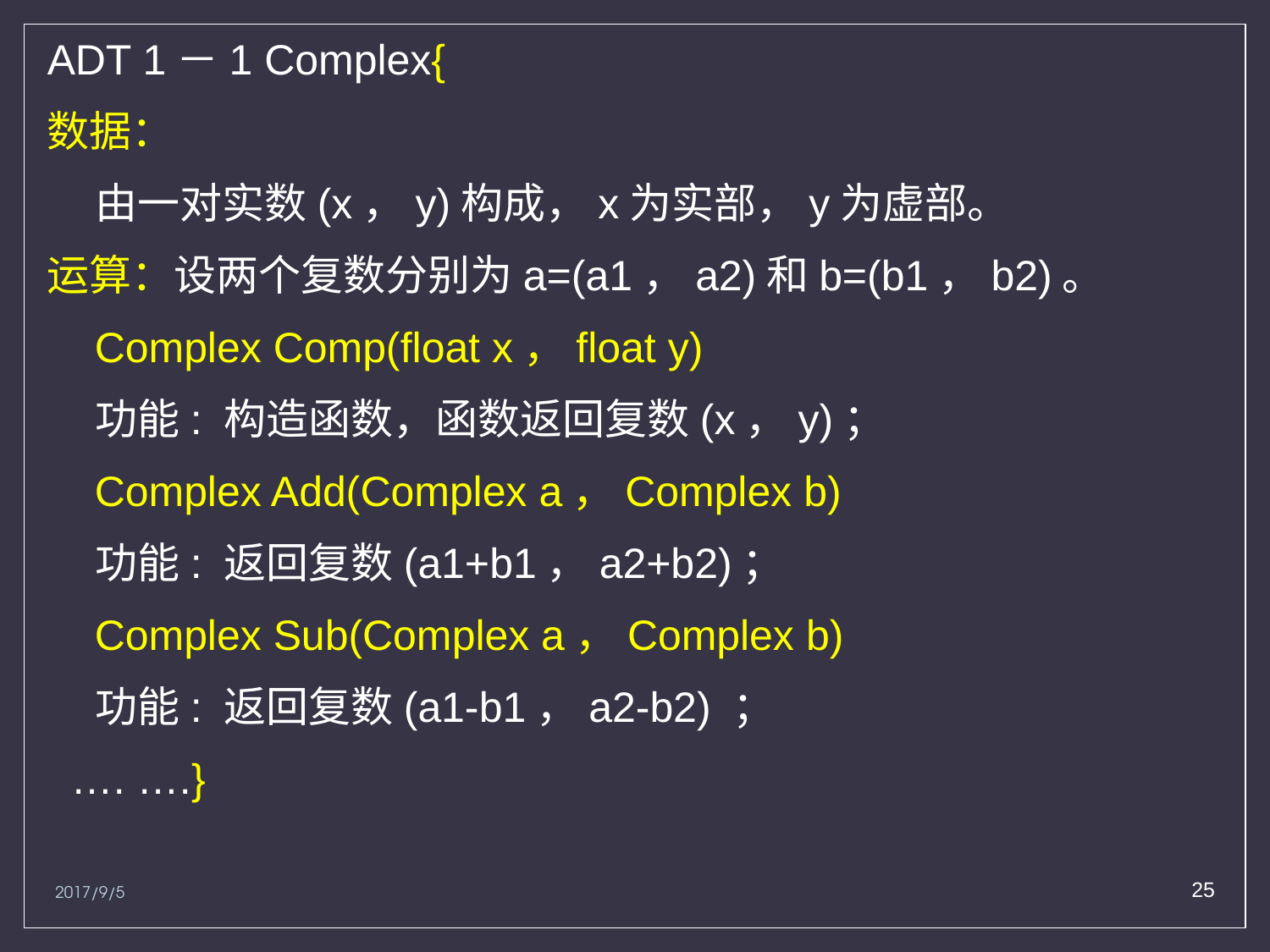

ADT 1－1 Complex{
数据：
    由一对实数(x，y)构成，x为实部，y为虚部。
运算：设两个复数分别为a=(a1，a2)和b=(b1，b2)。
    Complex Comp(float x，float y)
    功能: 构造函数，函数返回复数(x，y)；
    Complex Add(Complex a，Complex b)
    功能: 返回复数(a1+b1，a2+b2)；
    Complex Sub(Complex a，Complex b)
    功能: 返回复数(a1-b1，a2-b2) ；
  …. ….}
2017/9/5
25